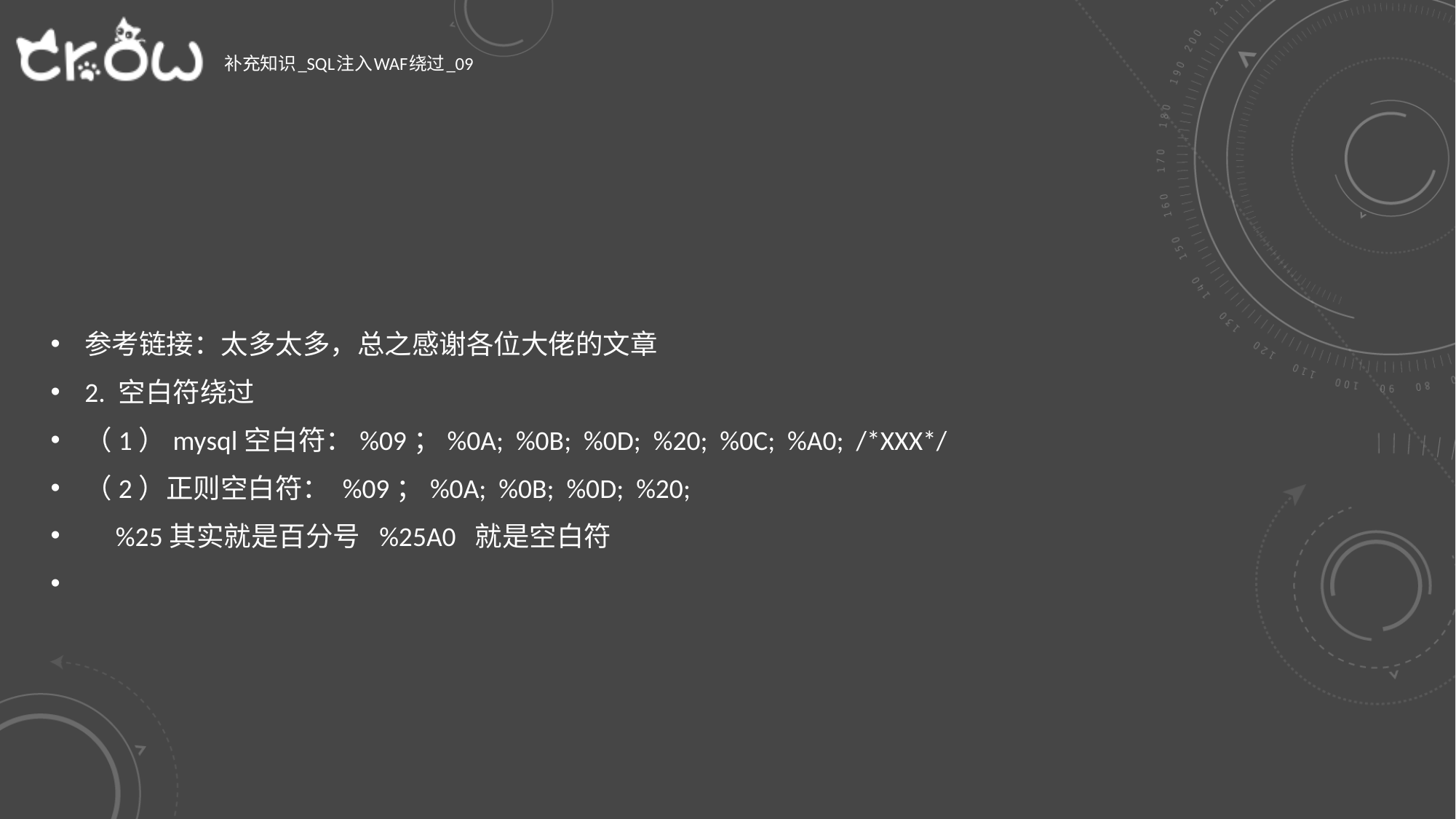

# 补充知识_sql注入WAF绕过_09
参考链接：太多太多，总之感谢各位大佬的文章
2. 空白符绕过
（1）mysql空白符：%09；%0A;  %0B;  %0D;  %20;  %0C;  %A0;  /*XXX*/
（2）正则空白符： %09；%0A;  %0B;  %0D;  %20;
     %25其实就是百分号  %25A0  就是空白符